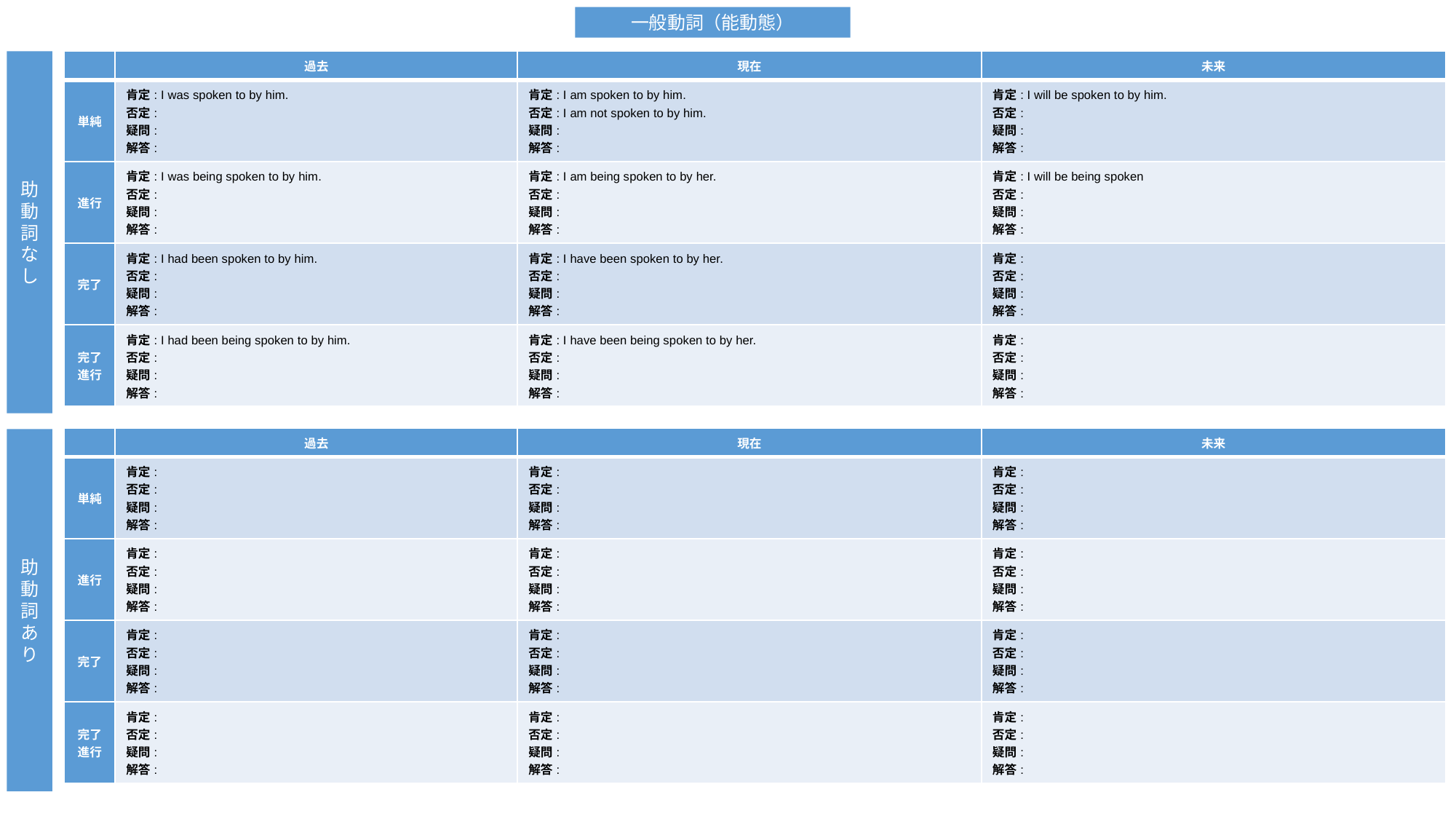

一般動詞（能動態）
助動詞なし
|  | 過去 | 現在 | 未来 |
| --- | --- | --- | --- |
| 単純 | 肯定: I was spoken to by him. 否定: 疑問: 解答: | 肯定: I am spoken to by him. 否定: I am not spoken to by him. 疑問: 解答: | 肯定: I will be spoken to by him. 否定: 疑問: 解答: |
| 進行 | 肯定: I was being spoken to by him. 否定: 疑問: 解答: | 肯定: I am being spoken to by her. 否定: 疑問: 解答: | 肯定: I will be being spoken 否定: 疑問: 解答: |
| 完了 | 肯定: I had been spoken to by him. 否定: 疑問: 解答: | 肯定: I have been spoken to by her. 否定: 疑問: 解答: | 肯定: 否定: 疑問: 解答: |
| 完了進行 | 肯定: I had been being spoken to by him. 否定: 疑問: 解答: | 肯定: I have been being spoken to by her. 否定: 疑問: 解答: | 肯定: 否定: 疑問: 解答: |
|  | 過去 | 現在 | 未来 |
| --- | --- | --- | --- |
| 単純 | 肯定: 否定: 疑問: 解答: | 肯定: 否定: 疑問: 解答: | 肯定: 否定: 疑問: 解答: |
| 進行 | 肯定: 否定: 疑問: 解答: | 肯定: 否定: 疑問: 解答: | 肯定: 否定: 疑問: 解答: |
| 完了 | 肯定: 否定: 疑問: 解答: | 肯定: 否定: 疑問: 解答: | 肯定: 否定: 疑問: 解答: |
| 完了進行 | 肯定: 否定: 疑問: 解答: | 肯定: 否定: 疑問: 解答: | 肯定: 否定: 疑問: 解答: |
助動詞あり